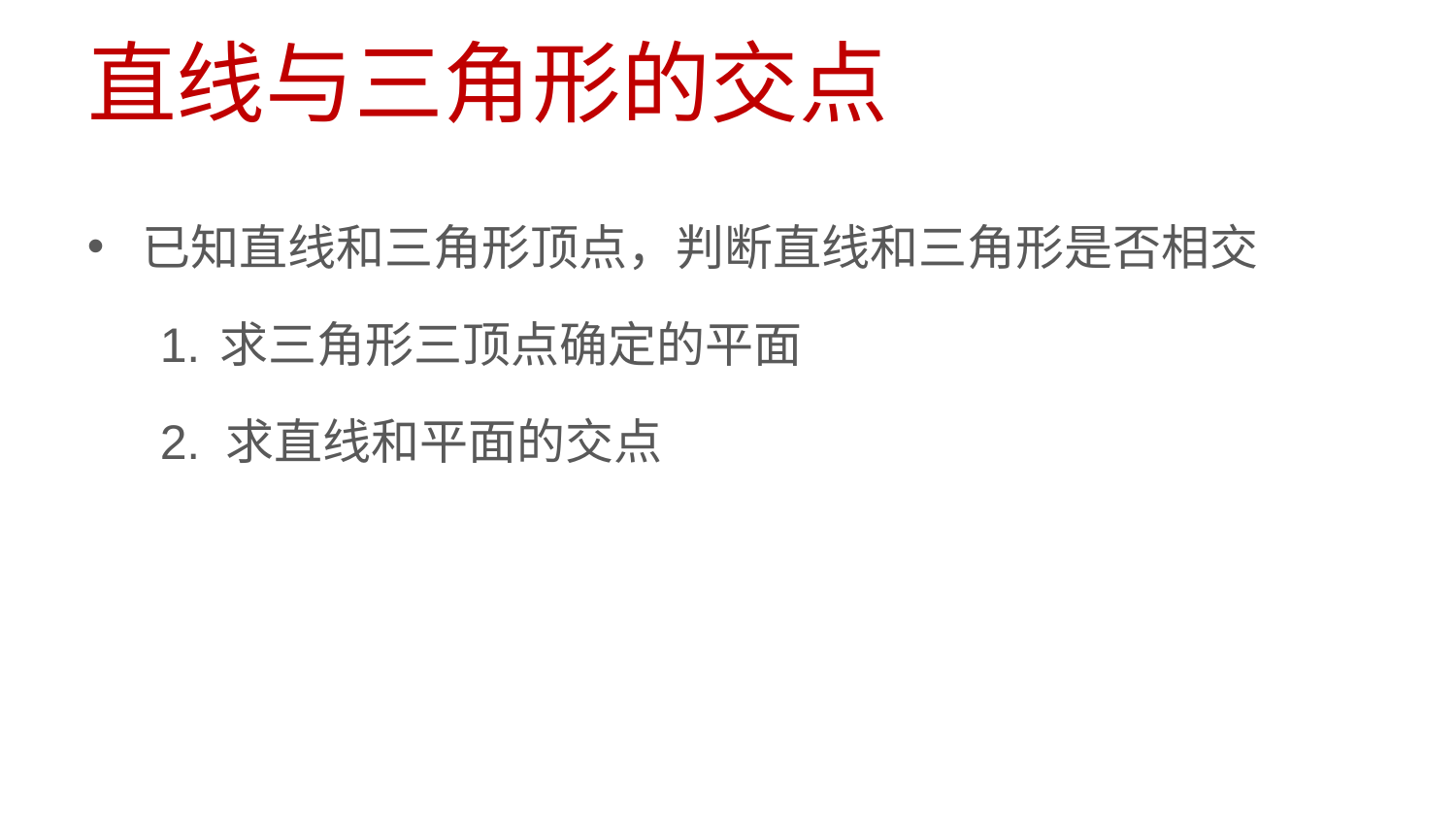

# 直线与三角形的交点
已知直线和三角形顶点，判断直线和三角形是否相交
1. 求三角形三顶点确定的平面
2. 求直线和平面的交点